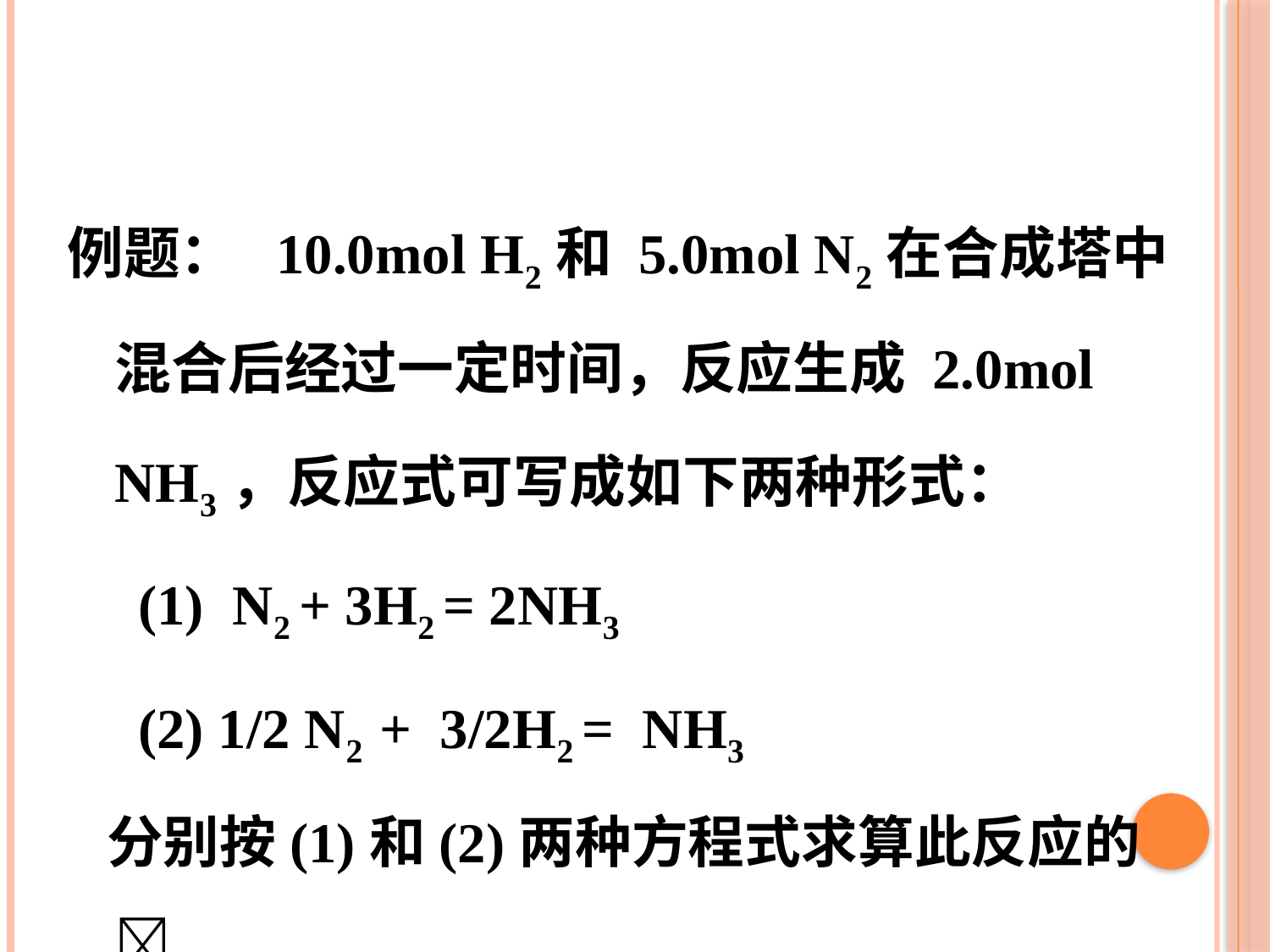

例题：  10.0mol H2和 5.0mol N2在合成塔中混合后经过一定时间，反应生成 2.0mol NH3，反应式可写成如下两种形式：
     (1)  N2 + 3H2 = 2NH3
     (2) 1/2 N2  +  3/2H2 =  NH3
  分别按(1)和(2)两种方程式求算此反应的 ξ。
61